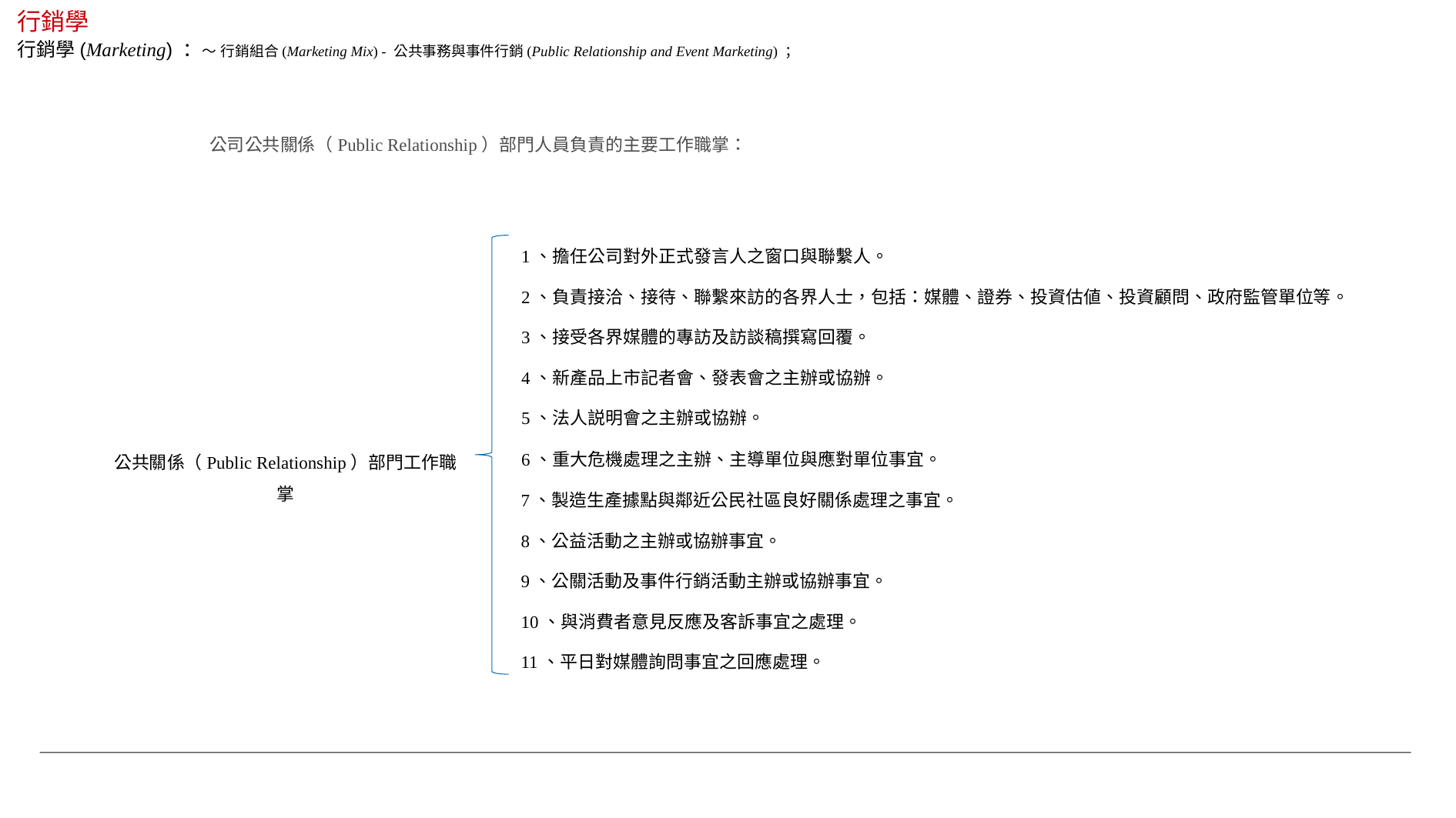

行銷學
行銷學(Marketing) ：～ 行銷組合(Marketing Mix) - 公共事務與事件行銷(Public Relationship and Event Marketing) ；
公司公共關係（Public Relationship）部門人員負責的主要工作職掌：
1、擔任公司對外正式發言人之窗口與聯繫人。

2、負責接洽、接待、聯繫來訪的各界人士，包括：媒體、證券、投資估値、投資顧問、政府監管單位等。
3、接受各界媒體的專訪及訪談稿撰寫回覆。
4、新產品上市記者會、發表會之主辦或協辦。
5、法人説明會之主辦或協辦。
6、重大危機處理之主辦、主導單位與應對單位事宜。
公共關係（Public Relationship）部門工作職掌
7、製造生產據點與鄰近公民社區良好關係處理之事宜。
8、公益活動之主辦或協辦事宜。
9、公關活動及事件行銷活動主辦或協辦事宜。
10、與消費者意見反應及客訴事宜之處理。
11、平日對媒體詢問事宜之回應處理。